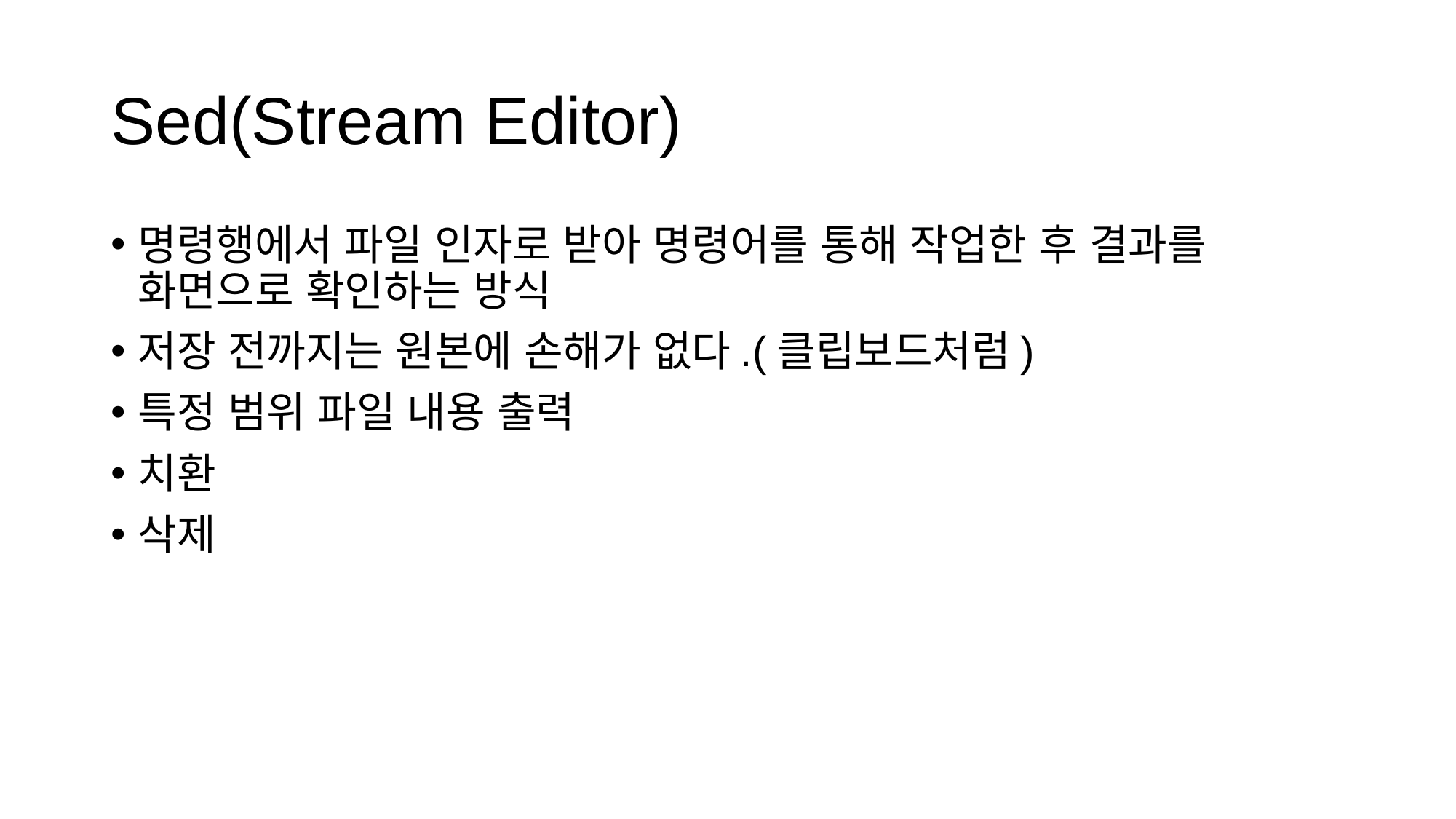

# Sed(Stream Editor)
명령행에서 파일 인자로 받아 명령어를 통해 작업한 후 결과를 화면으로 확인하는 방식
저장 전까지는 원본에 손해가 없다.(클립보드처럼)
특정 범위 파일 내용 출력
치환
삭제